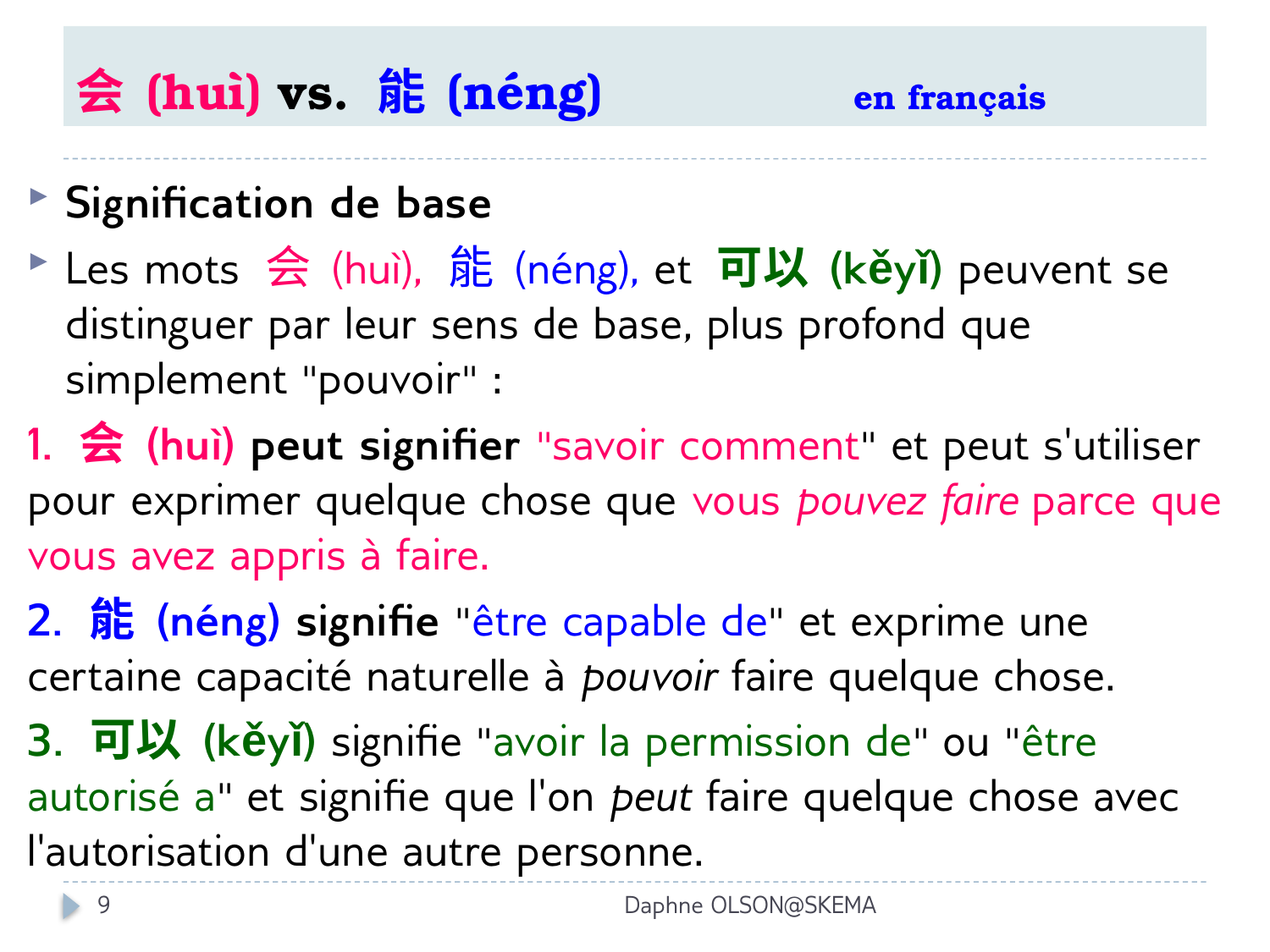

# 会 (huì) vs. 能 (néng)               en français
Signification de base
Les mots 会 (huì), 能 (néng), et 可以 (kěyǐ) peuvent se distinguer par leur sens de base, plus profond que simplement "pouvoir" :
1. 会 (huì) peut signifier "savoir comment" et peut s'utiliser pour exprimer quelque chose que vous pouvez faire parce que vous avez appris à faire.
2. 能 (néng) signifie "être capable de" et exprime une certaine capacité naturelle à pouvoir faire quelque chose.
3. 可以 (kěyǐ) signifie "avoir la permission de" ou "être autorisé a" et signifie que l'on peut faire quelque chose avec l'autorisation d'une autre personne.
9
Daphne OLSON@SKEMA